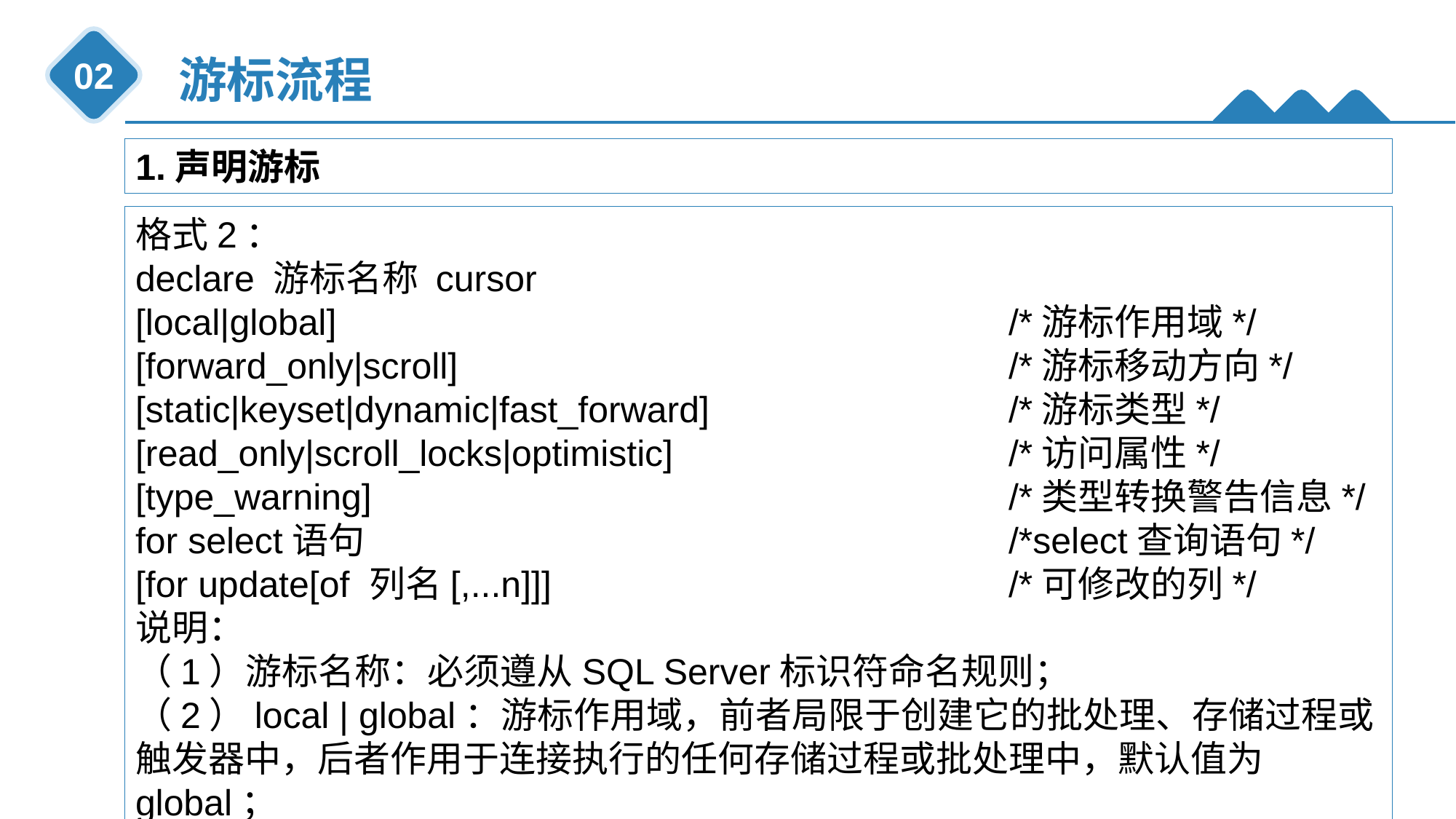

游标流程
02

1.声明游标
格式2：
declare 游标名称 cursor
[local|global]							/*游标作用域*/
[forward_only|scroll]						/*游标移动方向*/
[static|keyset|dynamic|fast_forward] 			/*游标类型*/
[read_only|scroll_locks|optimistic] 			/*访问属性*/
[type_warning]						/*类型转换警告信息*/
for select语句						/*select查询语句*/
[for update[of 列名[,...n]]]					/*可修改的列*/
说明：
（1）游标名称：必须遵从SQL Server标识符命名规则；
（2）local | global：游标作用域，前者局限于创建它的批处理、存储过程或触发器中，后者作用于连接执行的任何存储过程或批处理中，默认值为global；